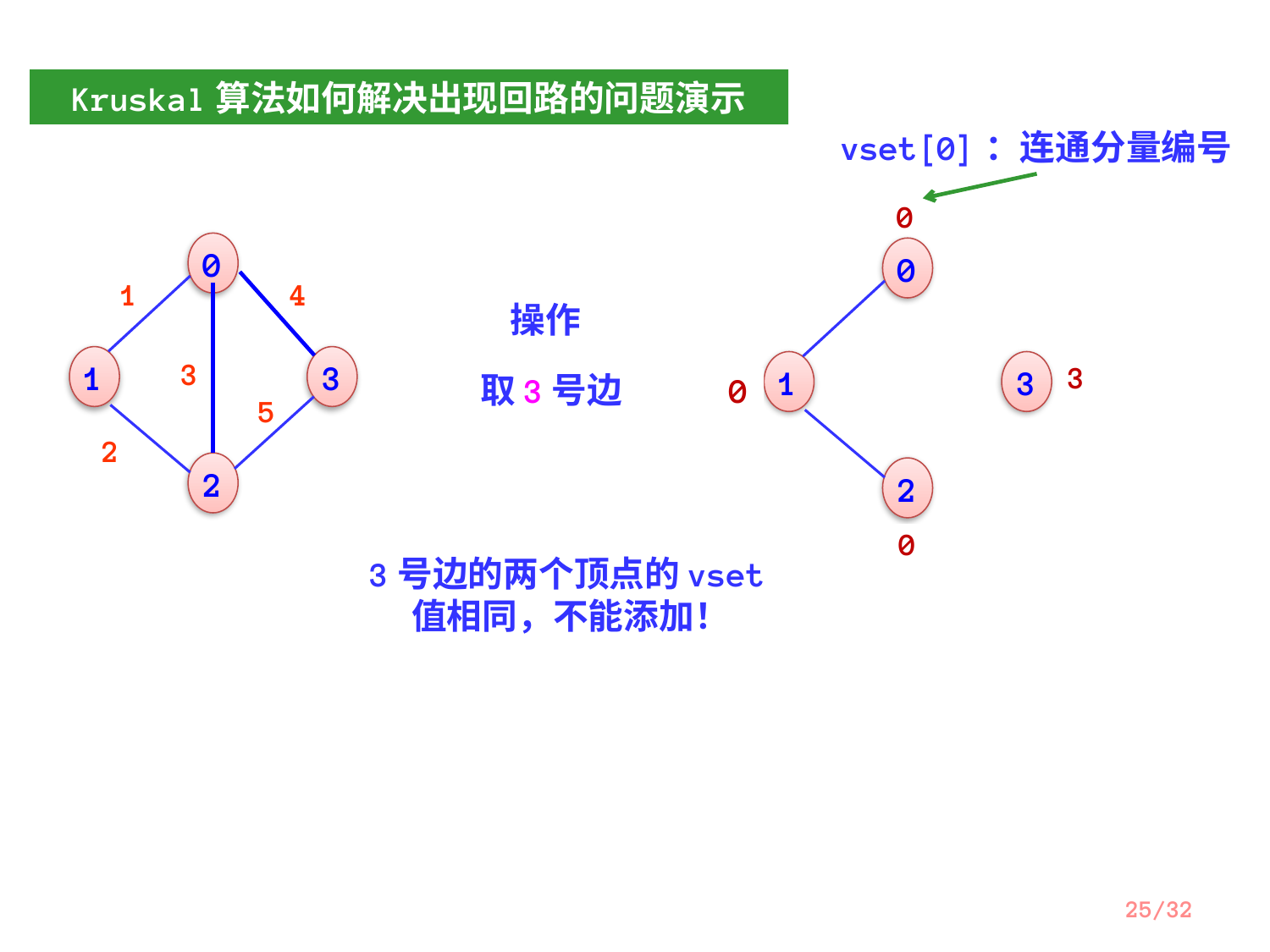

Kruskal算法如何解决出现回路的问题演示
vset[0]：连通分量编号
0
0
0
1
4

操作
1
3
3
1
3
3
取1号边
取2号边
取3号边
1
0
5

2
2
2
2
0
3号边的两个顶点的vset值相同，不能添加！
25/32